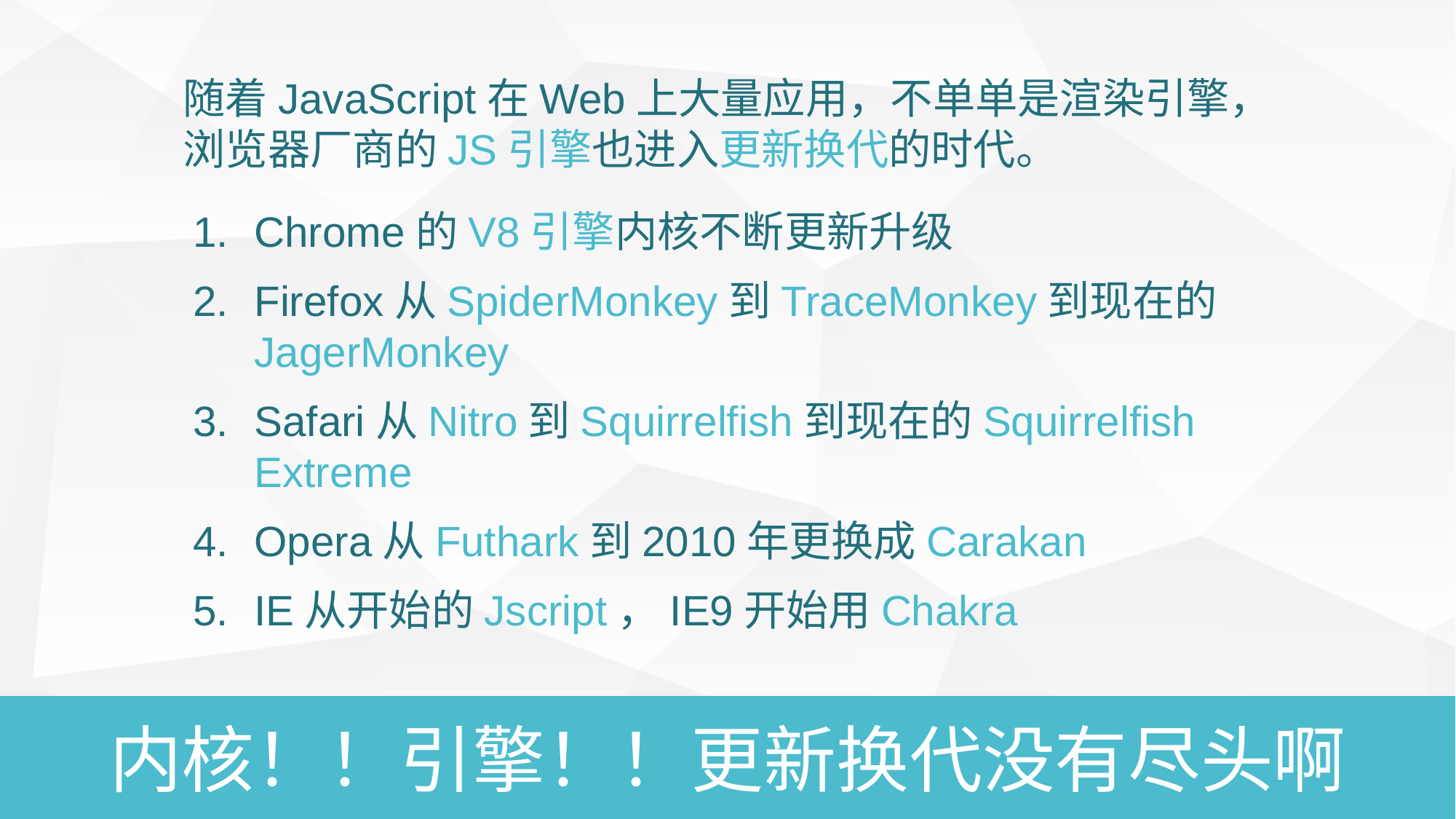

随着JavaScript在Web上大量应用，不单单是渲染引擎，
浏览器厂商的JS引擎也进入更新换代的时代。
Chrome的V8引擎内核不断更新升级
Firefox从SpiderMonkey到TraceMonkey到现在的JagerMonkey
Safari从Nitro到Squirrelfish到现在的Squirrelfish Extreme
Opera从Futhark到2010年更换成Carakan
IE从开始的Jscript，IE9开始用Chakra
扩展更多
速度更快
资源消耗更少
内核！！引擎！！更新换代没有尽头啊